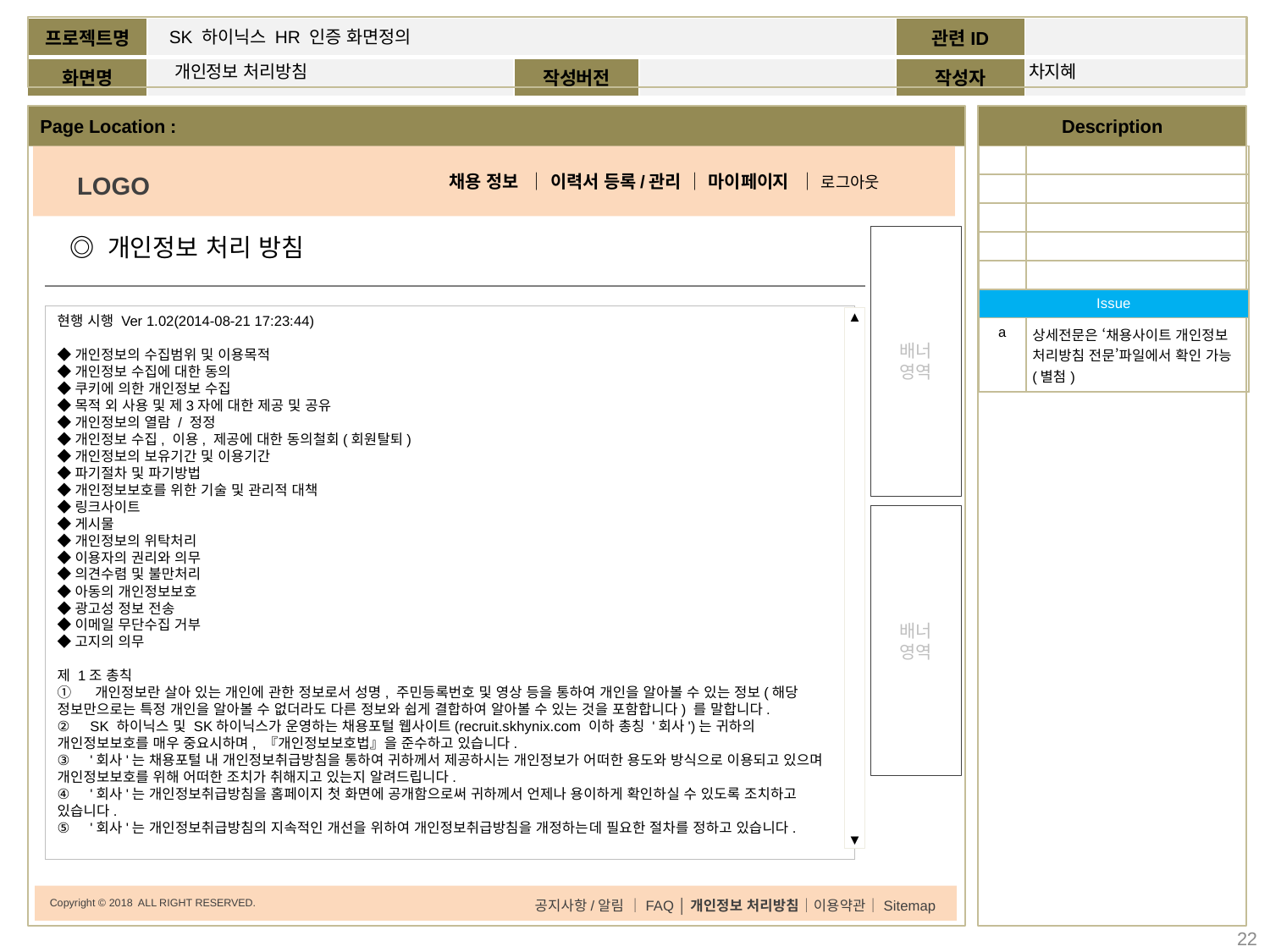

SK 하이닉스 HR 인증 화면정의
개인정보 처리방침
차지혜
|  |  |
| --- | --- |
|  |  |
|  |  |
|  |  |
|  |  |
| Issue |  |
| a | 상세전문은 ‘채용사이트 개인정보 처리방침 전문’파일에서 확인 가능(별첨) |

LOGO
채용 정보  │ 이력서 등록/관리 │ 마이페이지  │ 로그아웃
◎ 개인정보 처리 방침
배너
영역
현행 시행 Ver 1.02(2014-08-21 17:23:44)

◆개인정보의 수집범위 및 이용목적
◆개인정보 수집에 대한 동의
◆쿠키에 의한 개인정보 수집
◆목적 외 사용 및 제3자에 대한 제공 및 공유
◆개인정보의 열람 / 정정
◆개인정보 수집, 이용, 제공에 대한 동의철회(회원탈퇴)
◆개인정보의 보유기간 및 이용기간
◆파기절차 및 파기방법
◆개인정보보호를 위한 기술 및 관리적 대책
◆링크사이트
◆게시물
◆개인정보의 위탁처리
◆이용자의 권리와 의무
◆의견수렴 및 불만처리
◆아동의 개인정보보호
◆광고성 정보 전송
◆이메일 무단수집 거부
◆고지의 의무

제 1조 총칙
①     개인정보란 살아 있는 개인에 관한 정보로서 성명, 주민등록번호 및 영상 등을 통하여 개인을 알아볼 수 있는 정보(해당 정보만으로는 특정 개인을 알아볼 수 없더라도 다른 정보와 쉽게 결합하여 알아볼 수 있는 것을 포함합니다) 를 말합니다.
②     SK 하이닉스 및 SK하이닉스가 운영하는 채용포털 웹사이트(recruit.skhynix.com 이하 총칭 '회사')는 귀하의 개인정보보호를 매우 중요시하며, 『개인정보보호법』을 준수하고 있습니다.
③     '회사'는 채용포털 내 개인정보취급방침을 통하여 귀하께서 제공하시는 개인정보가 어떠한 용도와 방식으로 이용되고 있으며 개인정보보호를 위해 어떠한 조치가 취해지고 있는지 알려드립니다.
④     '회사'는 개인정보취급방침을 홈페이지 첫 화면에 공개함으로써 귀하께서 언제나 용이하게 확인하실 수 있도록 조치하고 있습니다.
⑤     '회사'는 개인정보취급방침의 지속적인 개선을 위하여 개인정보취급방침을 개정하는데 필요한 절차를 정하고 있습니다.
▲

▼
배너
영역

Copyright © 2018  ALL RIGHT RESERVED.
공지사항/알림 │FAQ │개인정보 처리방침│이용약관│Sitemap
22